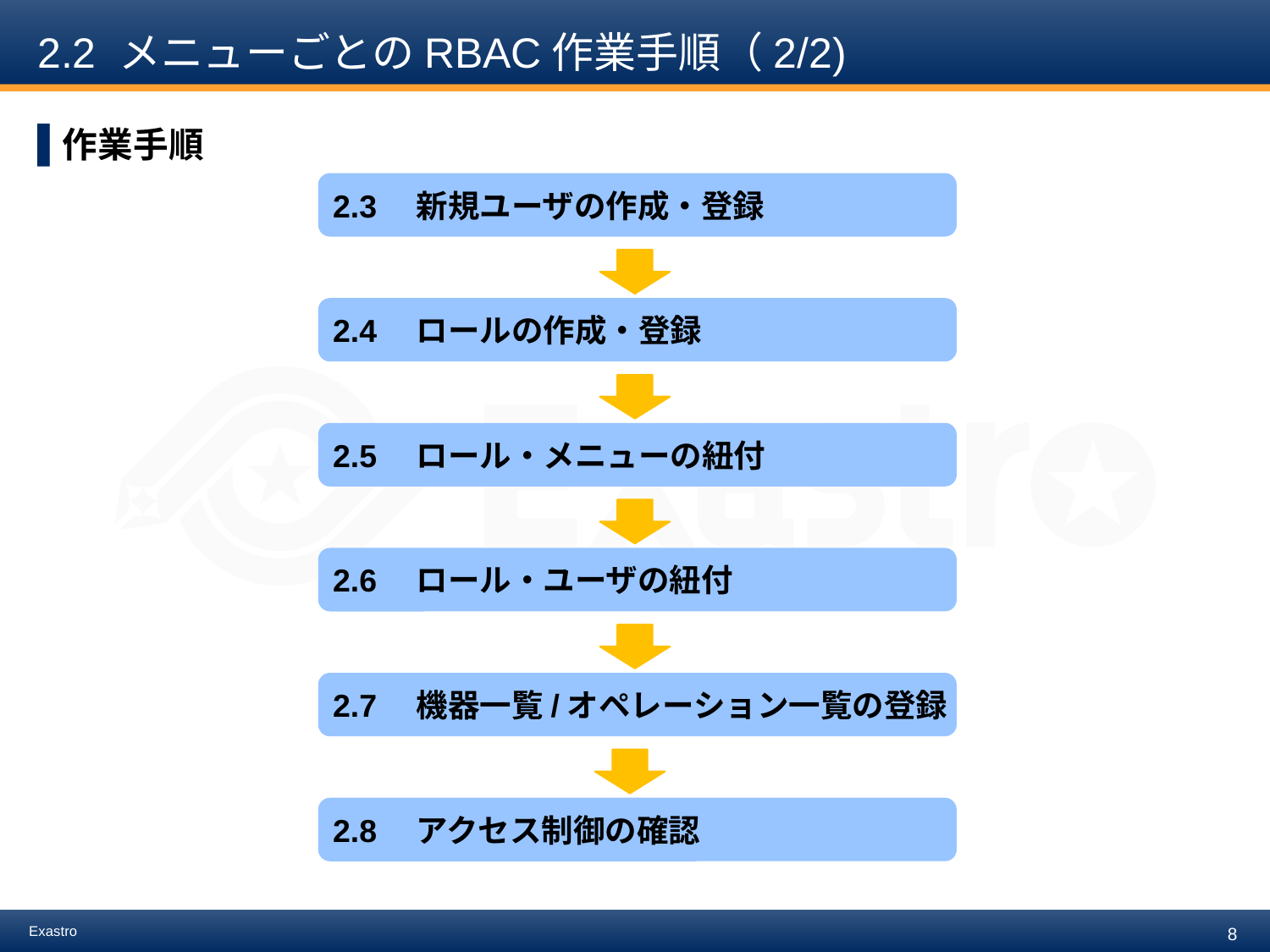

# 2.2 メニューごとのRBAC作業手順（2/2)
作業手順

2.3　新規ユーザの作成・登録

2.4　ロールの作成・登録

2.5　ロール・メニューの紐付

2.6　ロール・ユーザの紐付
2.7　機器一覧/オペレーション一覧の登録

2.8　アクセス制御の確認